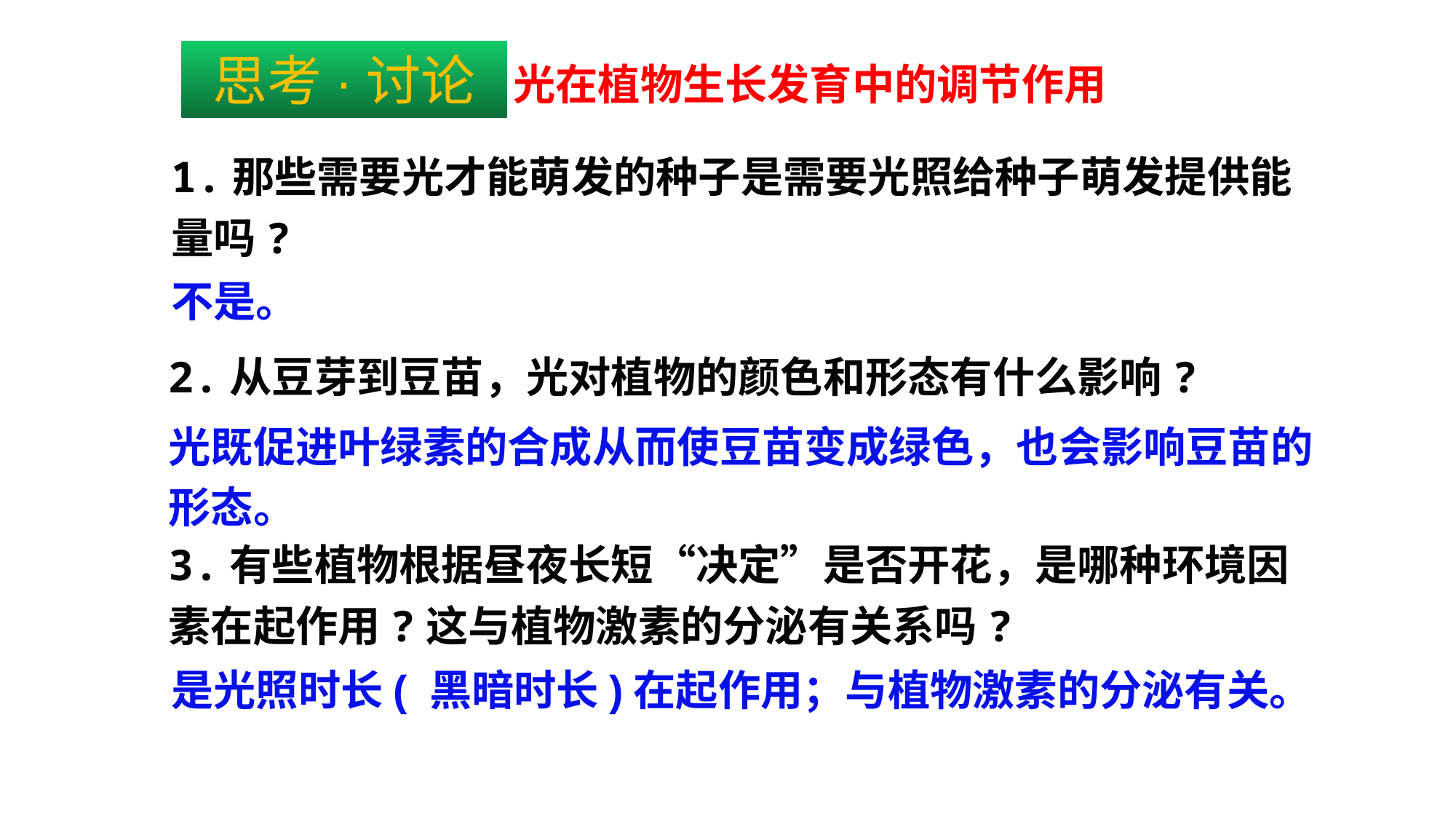

思考·讨论
光在植物生长发育中的调节作用
1.那些需要光才能萌发的种子是需要光照给种子萌发提供能量吗?
不是。
2.从豆芽到豆苗，光对植物的颜色和形态有什么影响?
光既促进叶绿素的合成从而使豆苗变成绿色，也会影响豆苗的形态。
3.有些植物根据昼夜长短“决定”是否开花，是哪种环境因素在起作用?这与植物激素的分泌有关系吗?

是光照时长( 黑暗时长)在起作用；与植物激素的分泌有关。